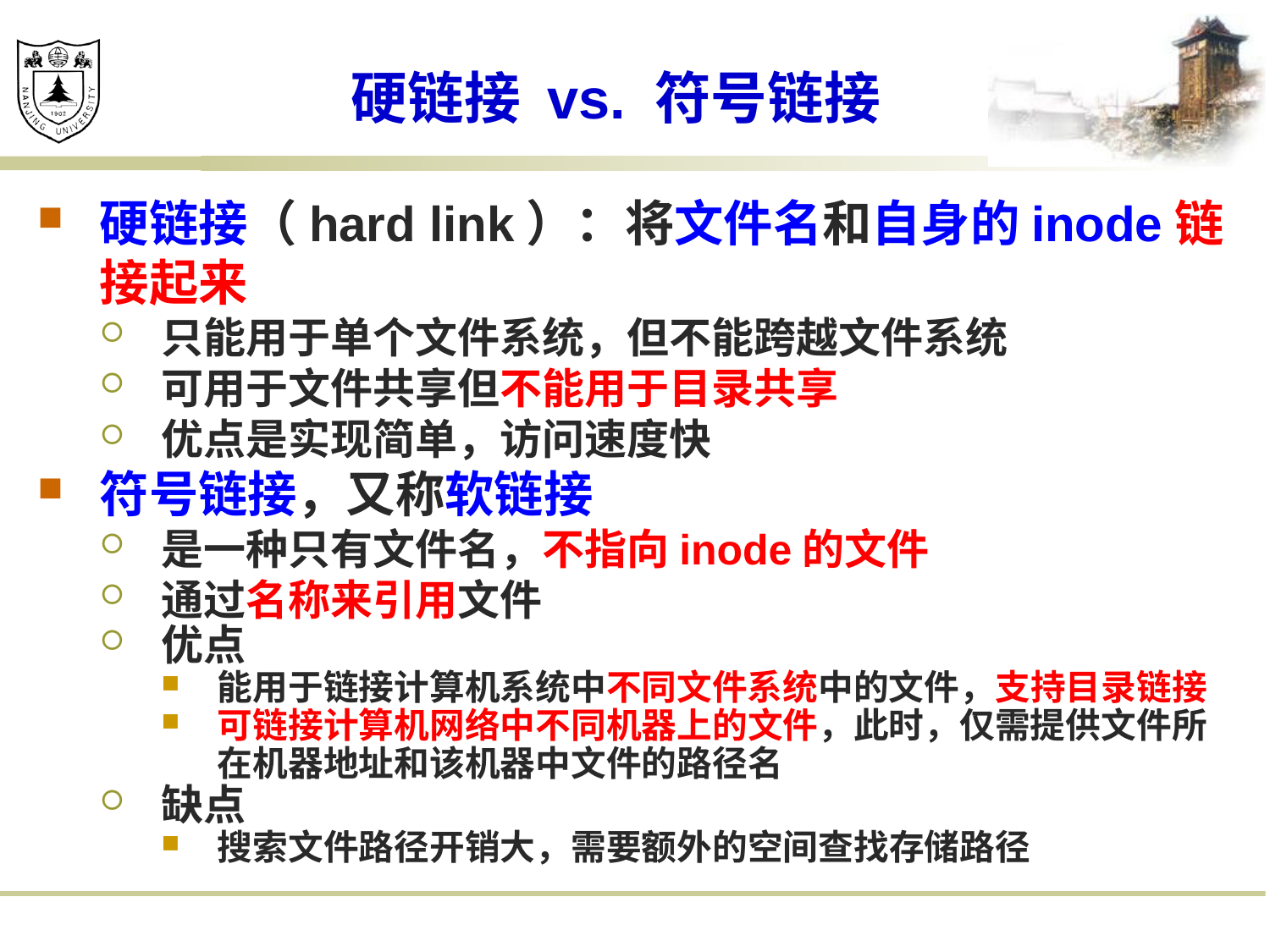

# 硬链接 vs. 符号链接
硬链接（hard link）：将文件名和自身的inode链接起来
只能用于单个文件系统，但不能跨越文件系统
可用于文件共享但不能用于目录共享
优点是实现简单，访问速度快
符号链接，又称软链接
是一种只有文件名，不指向inode的文件
通过名称来引用文件
优点
能用于链接计算机系统中不同文件系统中的文件，支持目录链接
可链接计算机网络中不同机器上的文件，此时，仅需提供文件所在机器地址和该机器中文件的路径名
缺点
搜索文件路径开销大，需要额外的空间查找存储路径
91